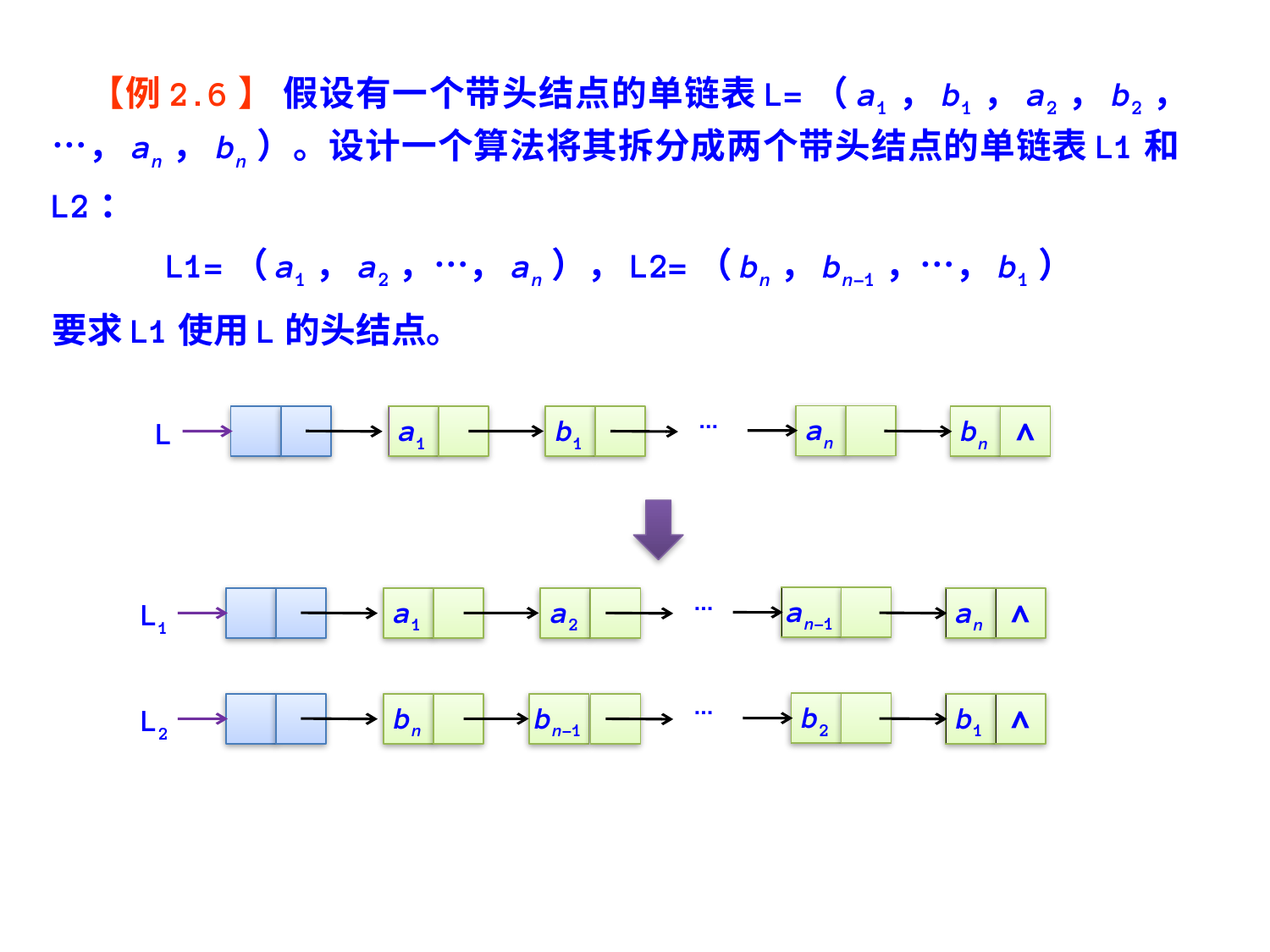

【例2.6】 假设有一个带头结点的单链表L=（a1，b1，a2，b2，…，an，bn）。设计一个算法将其拆分成两个带头结点的单链表L1和L2：
　　　L1=（a1，a2，…，an），L2=（bn，bn-1，…，b1）
要求L1使用L的头结点。
…
an

L

a1

b1

bn
∧

…
an-1

L1

a1

a2

an
∧

…
b2

L2

bn

bn-1

b1
∧